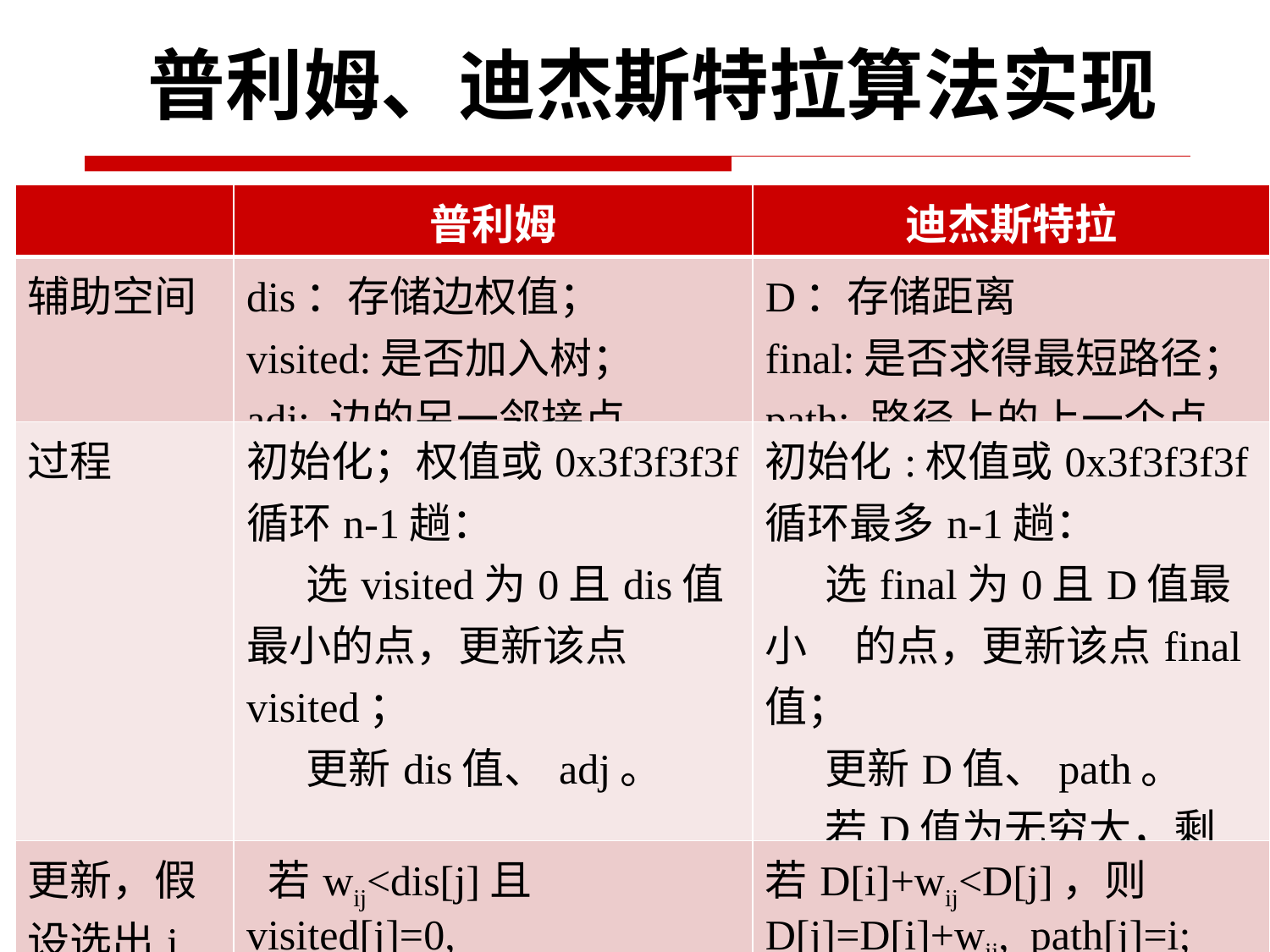

普利姆、迪杰斯特拉算法实现
|  | 普利姆 | 迪杰斯特拉 |
| --- | --- | --- |
| 辅助空间 | dis：存储边权值； visited:是否加入树； adj: 边的另一邻接点。 | D：存储距离 final:是否求得最短路径； path: 路径上的上一个点。 |
| 过程 | 初始化；权值或0x3f3f3f3f 循环n-1趟： 选visited为0且dis值最小的点，更新该点visited； 更新dis值、adj。 | 初始化:权值或0x3f3f3f3f 循环最多n-1趟： 选final为0且D值最小 的点，更新该点final值； 更新D值、path。 若D值为无穷大，剩余点无最短路径。 |
| 更新，假设选出i顶点 | 若wij<dis[j]且visited[j]=0, 则dis[j] = wij，adj[j] = i。 | 若D[i]+wij<D[j]，则D[j]=D[i]+wij, path[j]=i; |
17